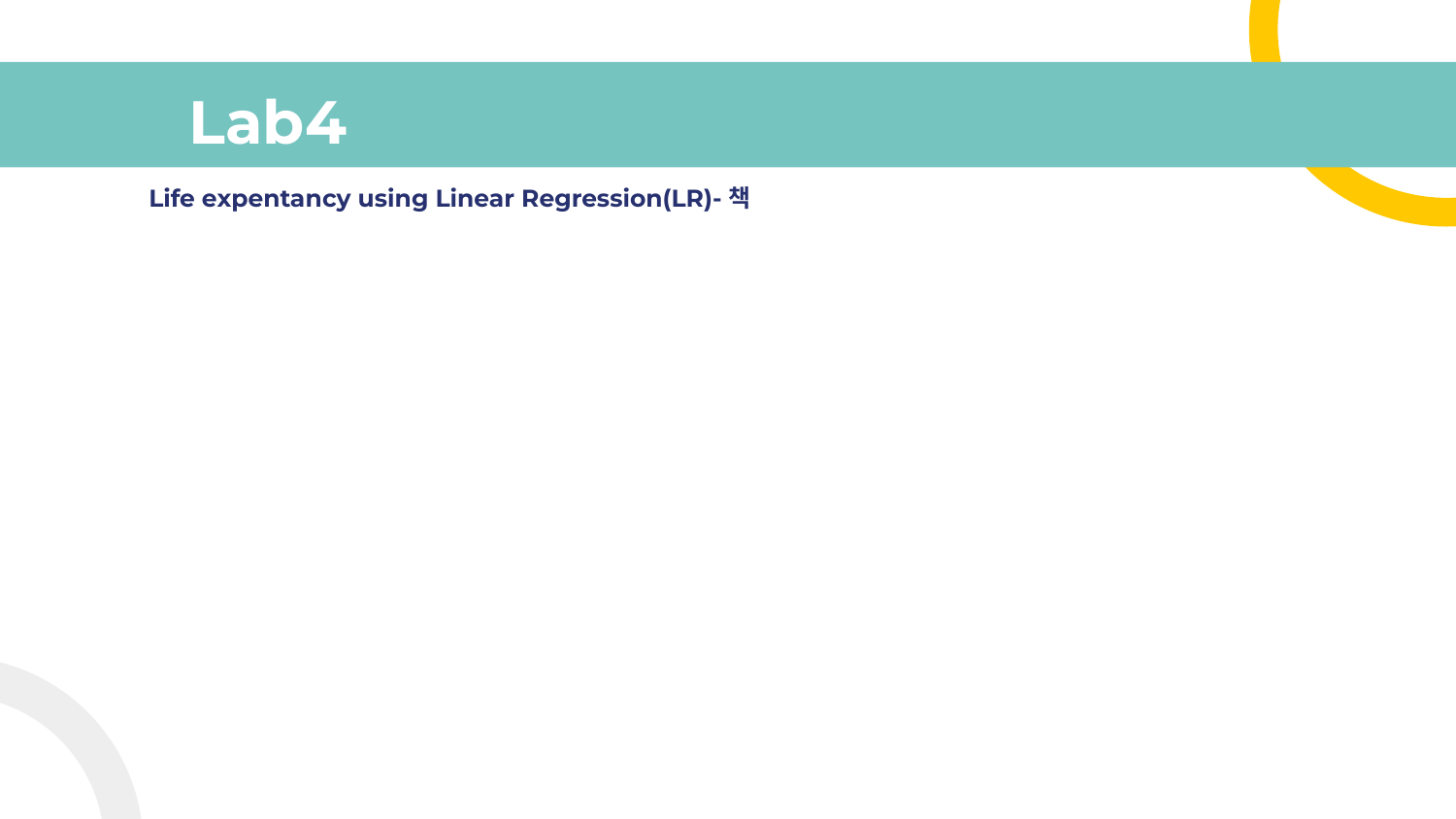

# Lab4
Life expentancy using Linear Regression(LR)-책